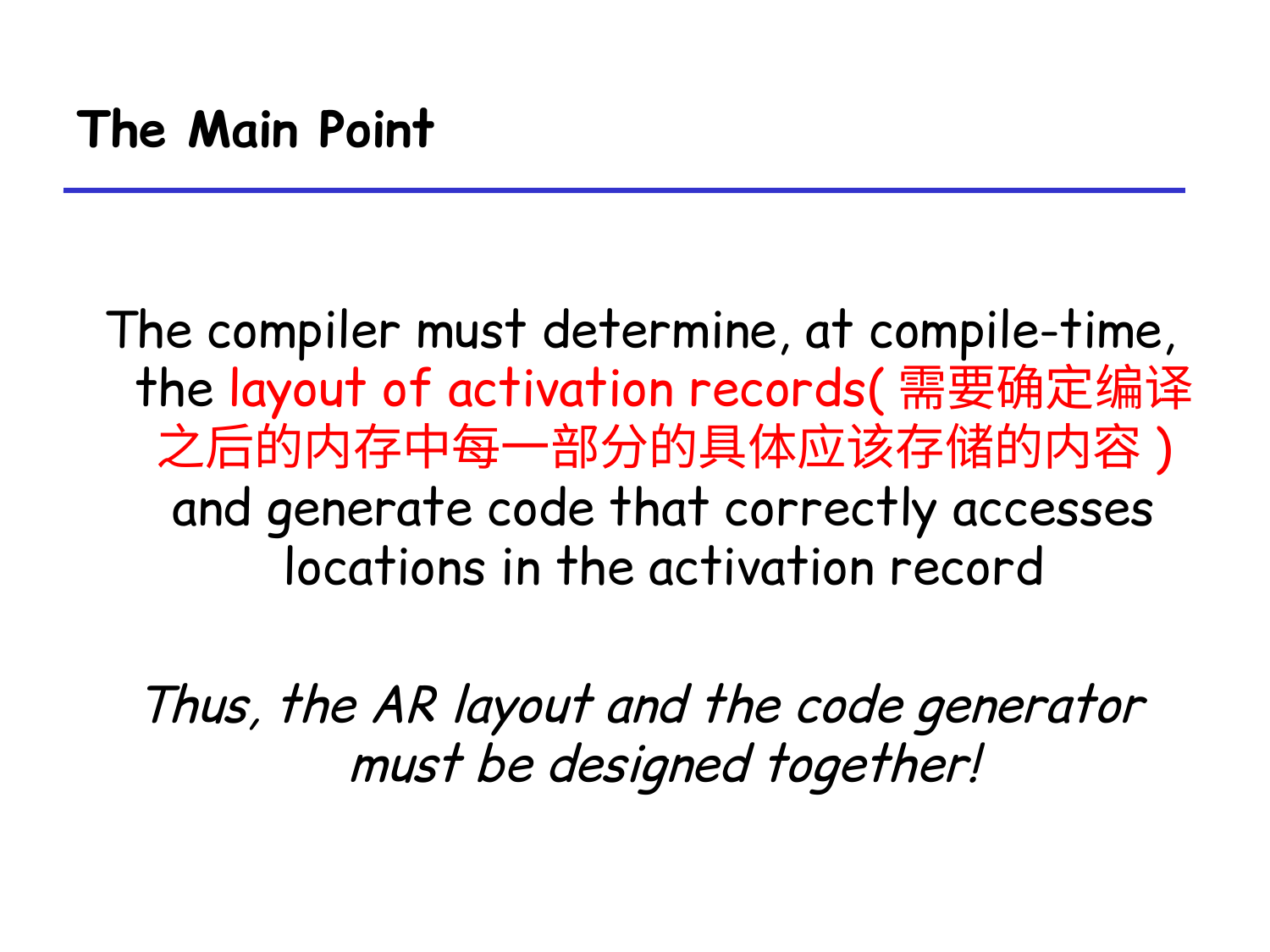

# The Main Point

The compiler must determine, at compile-time, the layout of activation records(需要确定编译之后的内存中每一部分的具体应该存储的内容) and generate code that correctly accesses locations in the activation record

Thus, the AR layout and the code generator must be designed together!
10